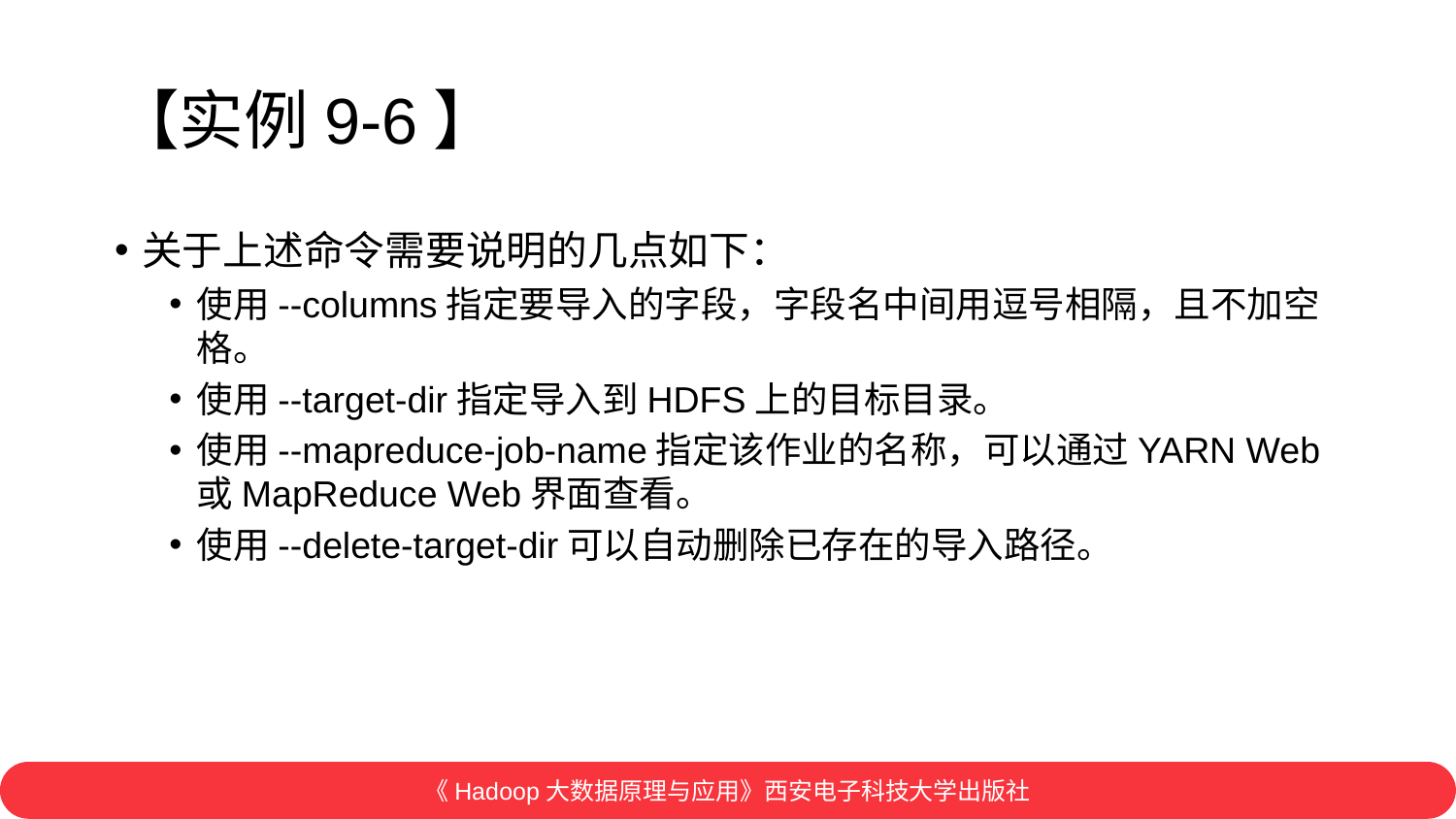

# 【实例9-6】
关于上述命令需要说明的几点如下：
使用--columns指定要导入的字段，字段名中间用逗号相隔，且不加空格。
使用--target-dir指定导入到HDFS上的目标目录。
使用--mapreduce-job-name指定该作业的名称，可以通过YARN Web或MapReduce Web界面查看。
使用--delete-target-dir可以自动删除已存在的导入路径。